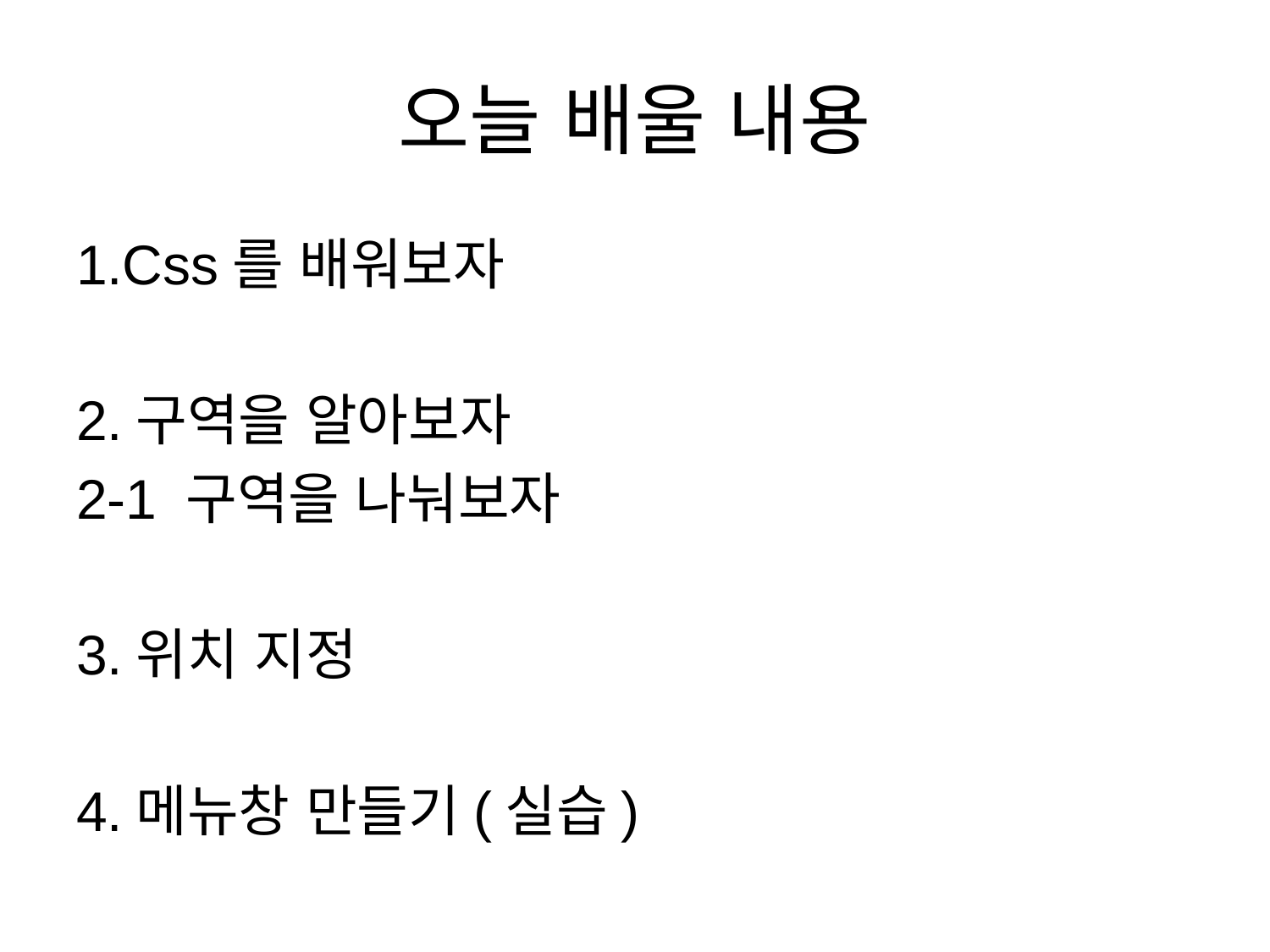

# 오늘 배울 내용
1.Css를 배워보자

2.구역을 알아보자
2-1 구역을 나눠보자

3.위치 지정

4.메뉴창 만들기(실습)